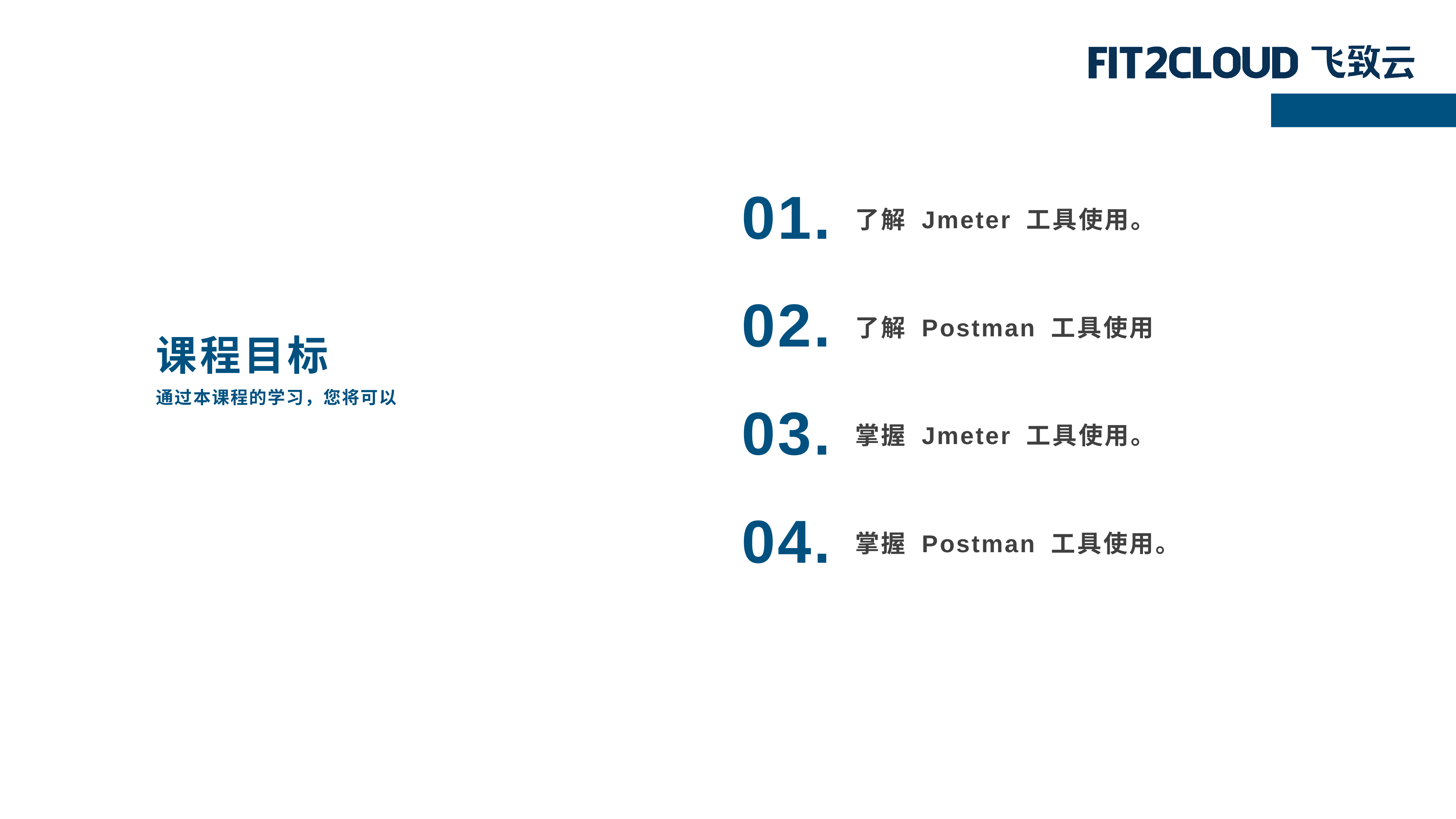

01.
了解 Jmeter 工具使用。
课程目标
02.
了解 Postman 工具使用
通过本课程的学习，您将可以
03.
掌握 Jmeter 工具使用。
04.
掌握 Postman 工具使用。